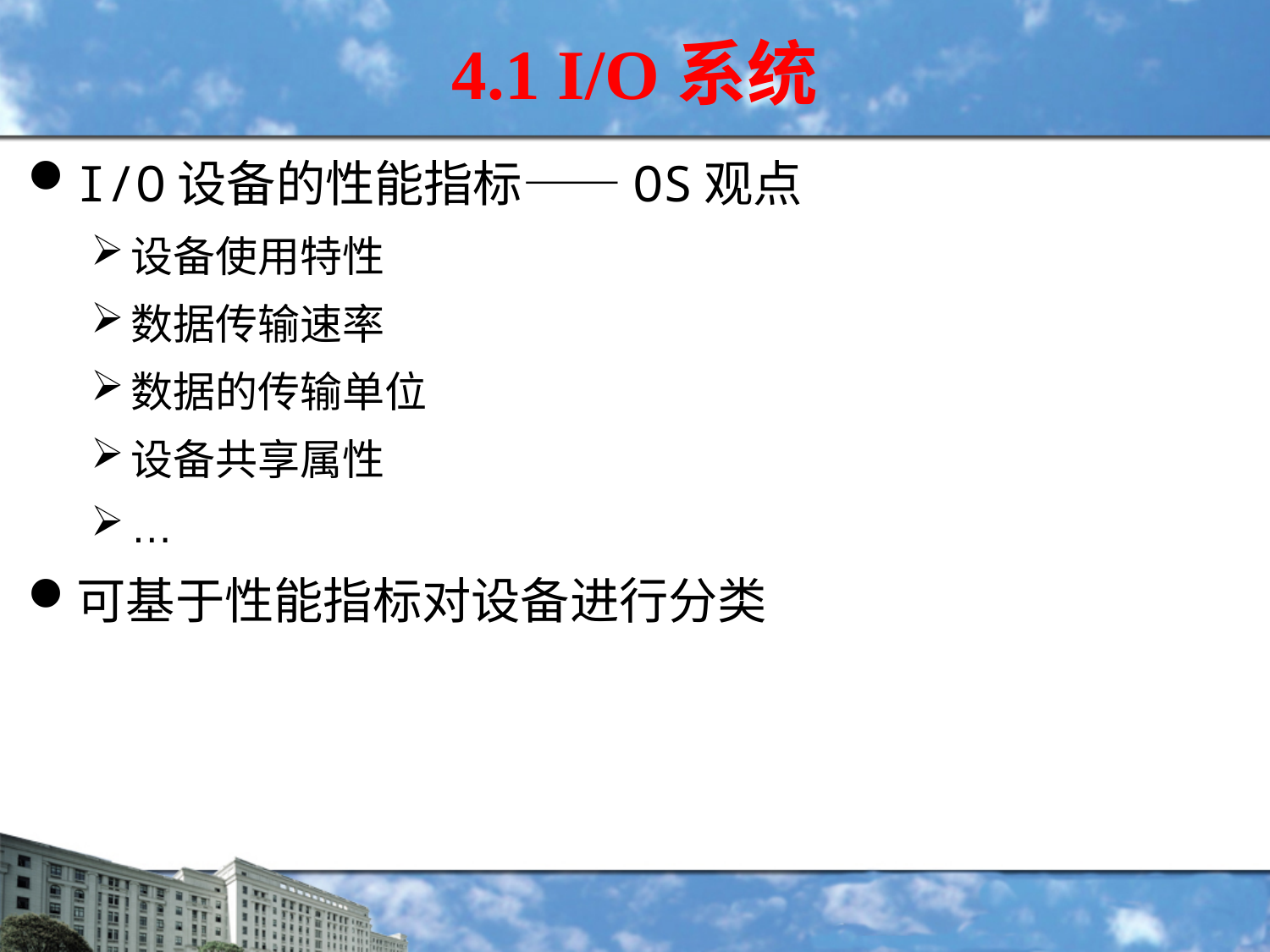

4.1 I/O系统
I/O设备的性能指标——OS观点
设备使用特性
数据传输速率
数据的传输单位
设备共享属性
…
可基于性能指标对设备进行分类